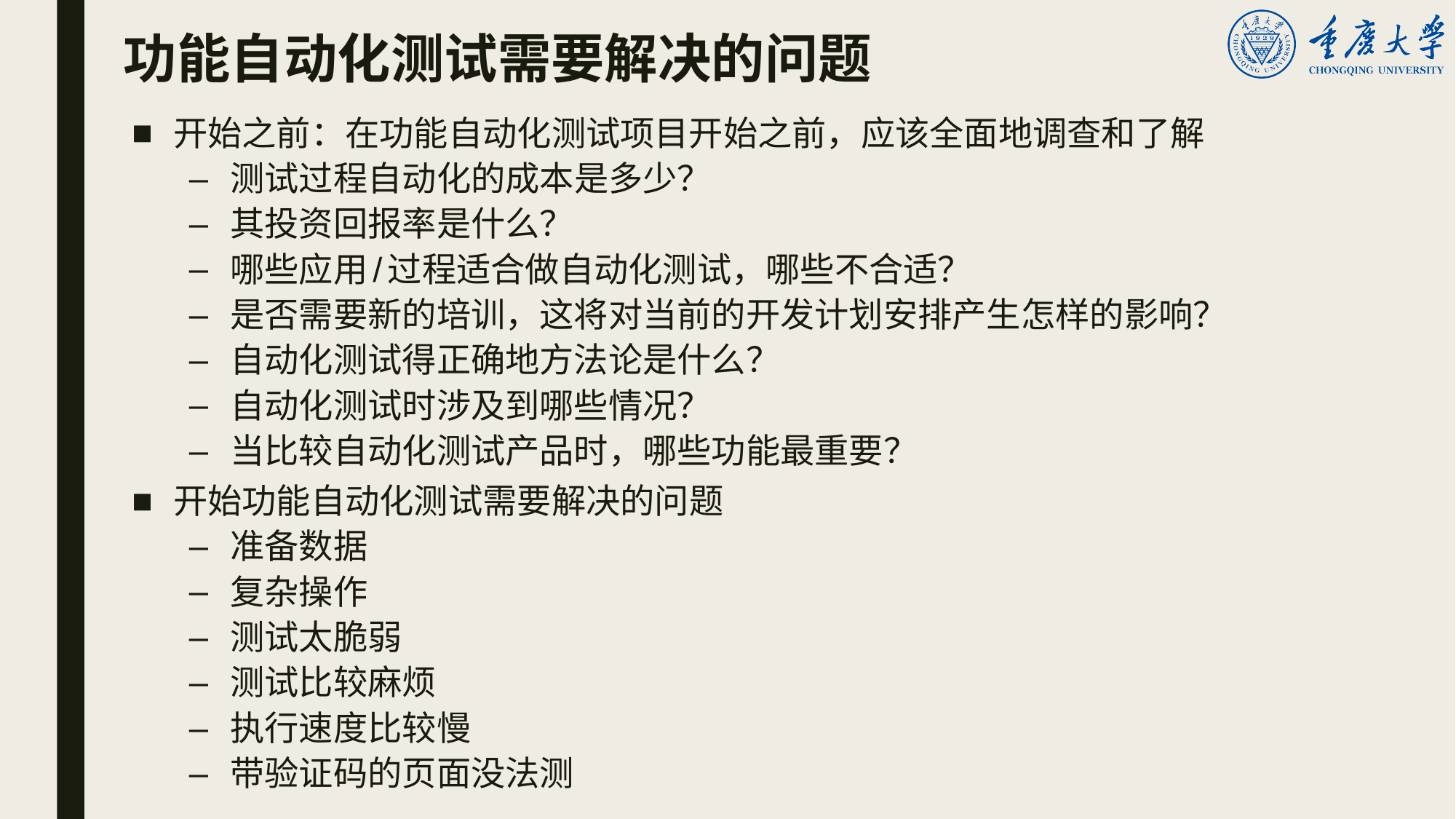

# 功能自动化测试需要解决的问题
开始之前：在功能自动化测试项目开始之前，应该全面地调查和了解
测试过程自动化的成本是多少？
其投资回报率是什么？
哪些应用/过程适合做自动化测试，哪些不合适？
是否需要新的培训，这将对当前的开发计划安排产生怎样的影响？
自动化测试得正确地方法论是什么？
自动化测试时涉及到哪些情况？
当比较自动化测试产品时，哪些功能最重要？
开始功能自动化测试需要解决的问题
准备数据
复杂操作
测试太脆弱
测试比较麻烦
执行速度比较慢
带验证码的页面没法测